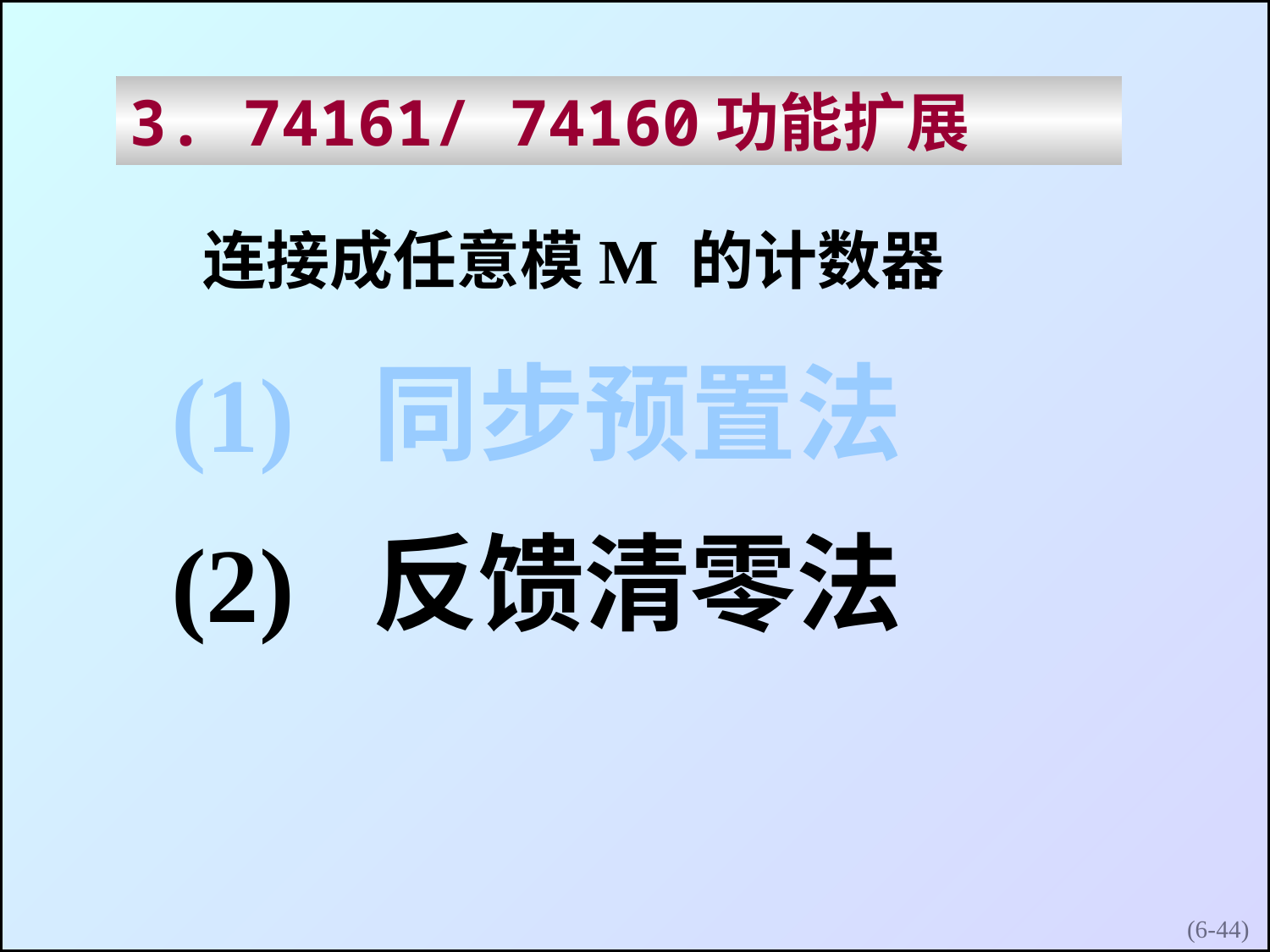

3. 74161/ 74160功能扩展
连接成任意模M 的计数器
(1)  同步预置法
(2)  反馈清零法
(6-44)